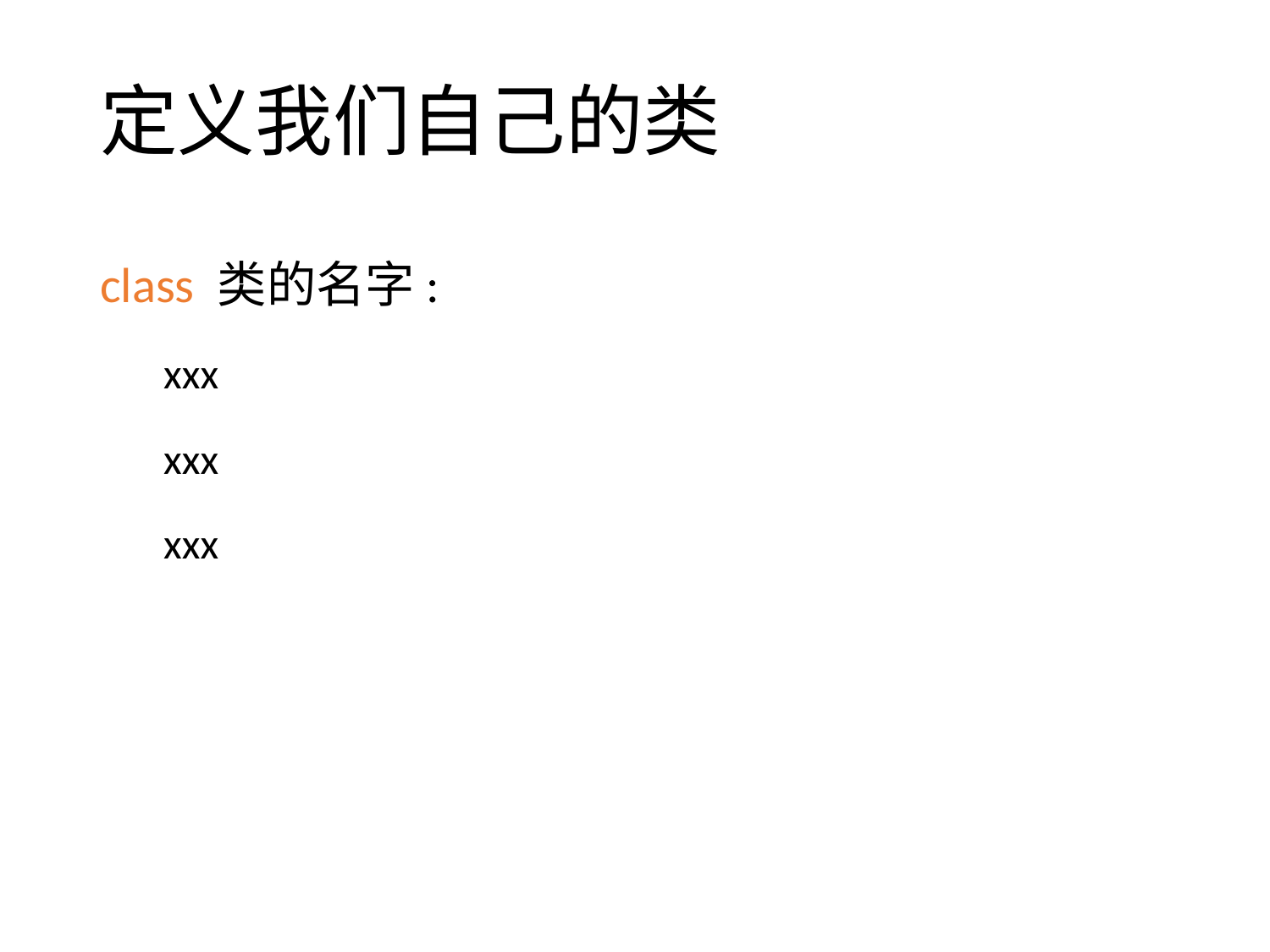

# 定义我们自己的类
class 类的名字:
xxx
xxx
xxx